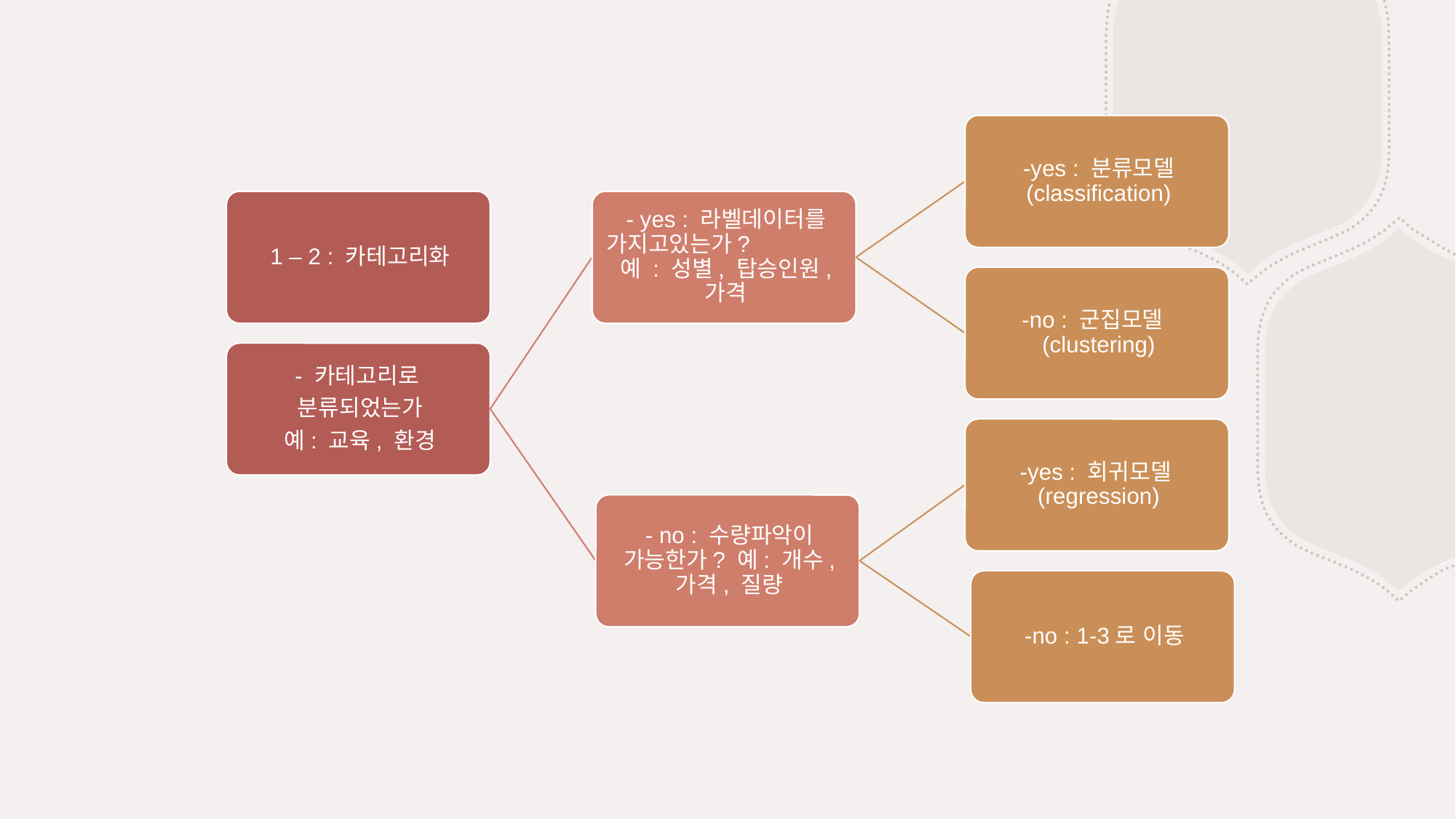

1 – 2 : 카테고리화
- 카테고리로
분류되었는가
예: 교육, 환경

- yes : 라벨데이터를 가지고있는가?                예 : 성별, 탑승인원, 가격

-yes : 분류모델 (classification)

-no : 군집모델   (clustering)

- no : 수량파악이 가능한가? 예: 개수, 가격, 질량

-yes : 회귀모델  (regression)

-no : 1-3로 이동